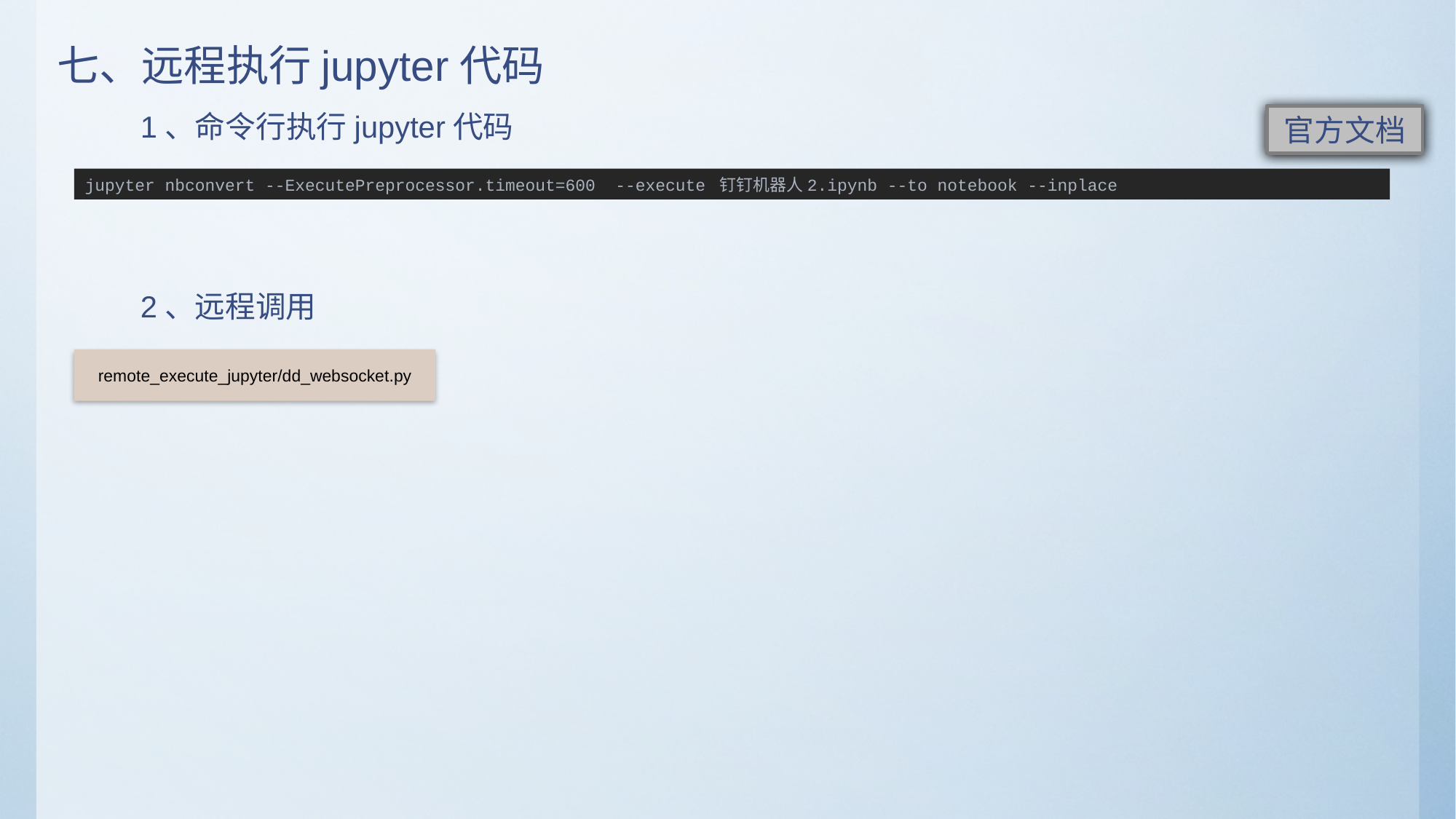

# 七、远程执行jupyter代码
1、命令行执行jupyter代码
官方文档
jupyter nbconvert --ExecutePreprocessor.timeout=600  --execute 钉钉机器人2.ipynb --to notebook --inplace
2、远程调用
remote_execute_jupyter/dd_websocket.py